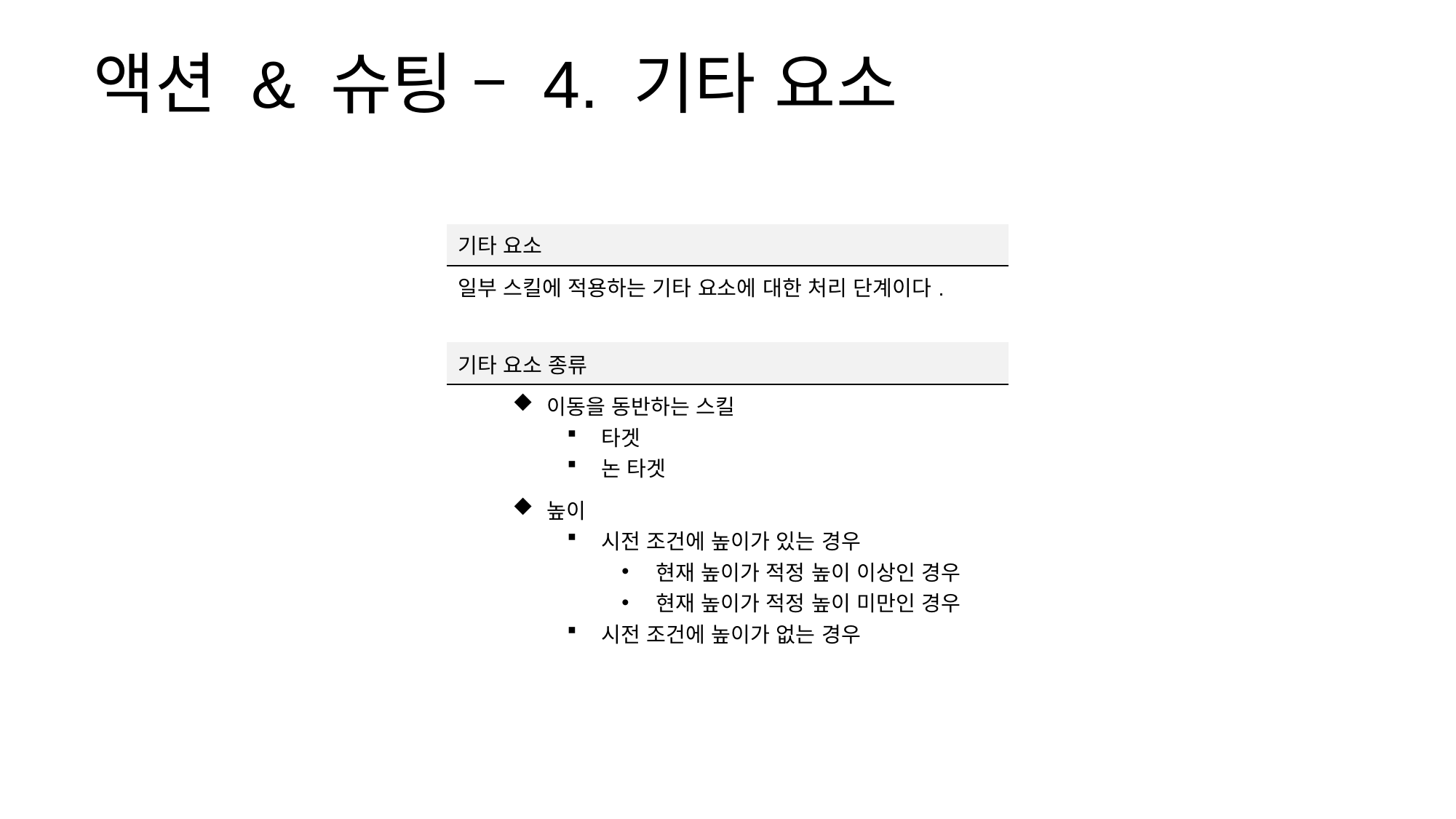

액션 & 슈팅 – 4. 기타 요소
| 기타 요소 |
| --- |
| 일부 스킬에 적용하는 기타 요소에 대한 처리 단계이다. |
|  |
| 기타 요소 종류 |
| 이동을 동반하는 스킬 타겟 논 타겟 |
| 높이 시전 조건에 높이가 있는 경우 현재 높이가 적정 높이 이상인 경우 현재 높이가 적정 높이 미만인 경우 시전 조건에 높이가 없는 경우 |